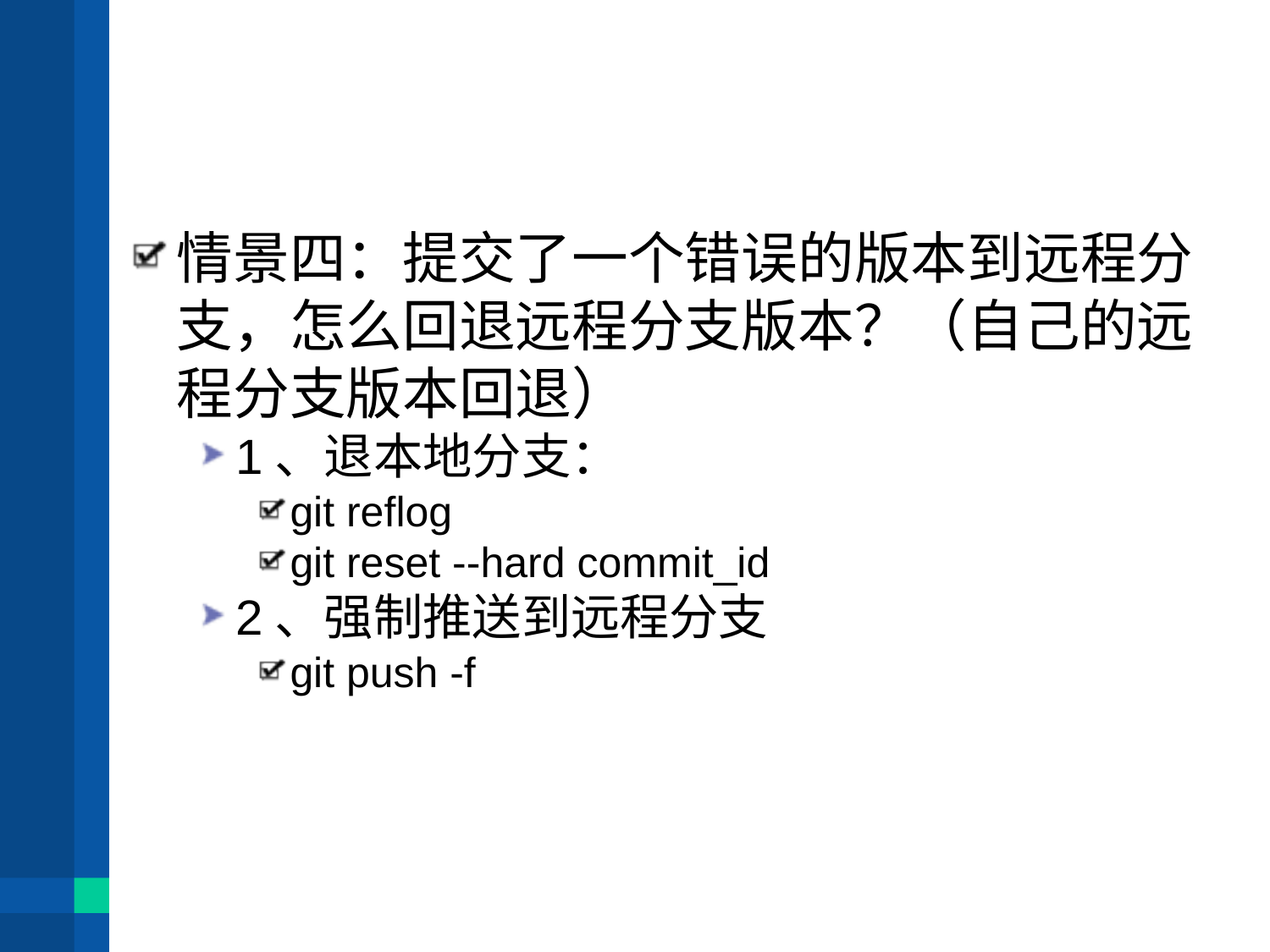

#
情景四：提交了一个错误的版本到远程分支，怎么回退远程分支版本？（自己的远程分支版本回退）
1、退本地分支：
git reflog
git reset --hard commit_id
2、强制推送到远程分支
git push -f